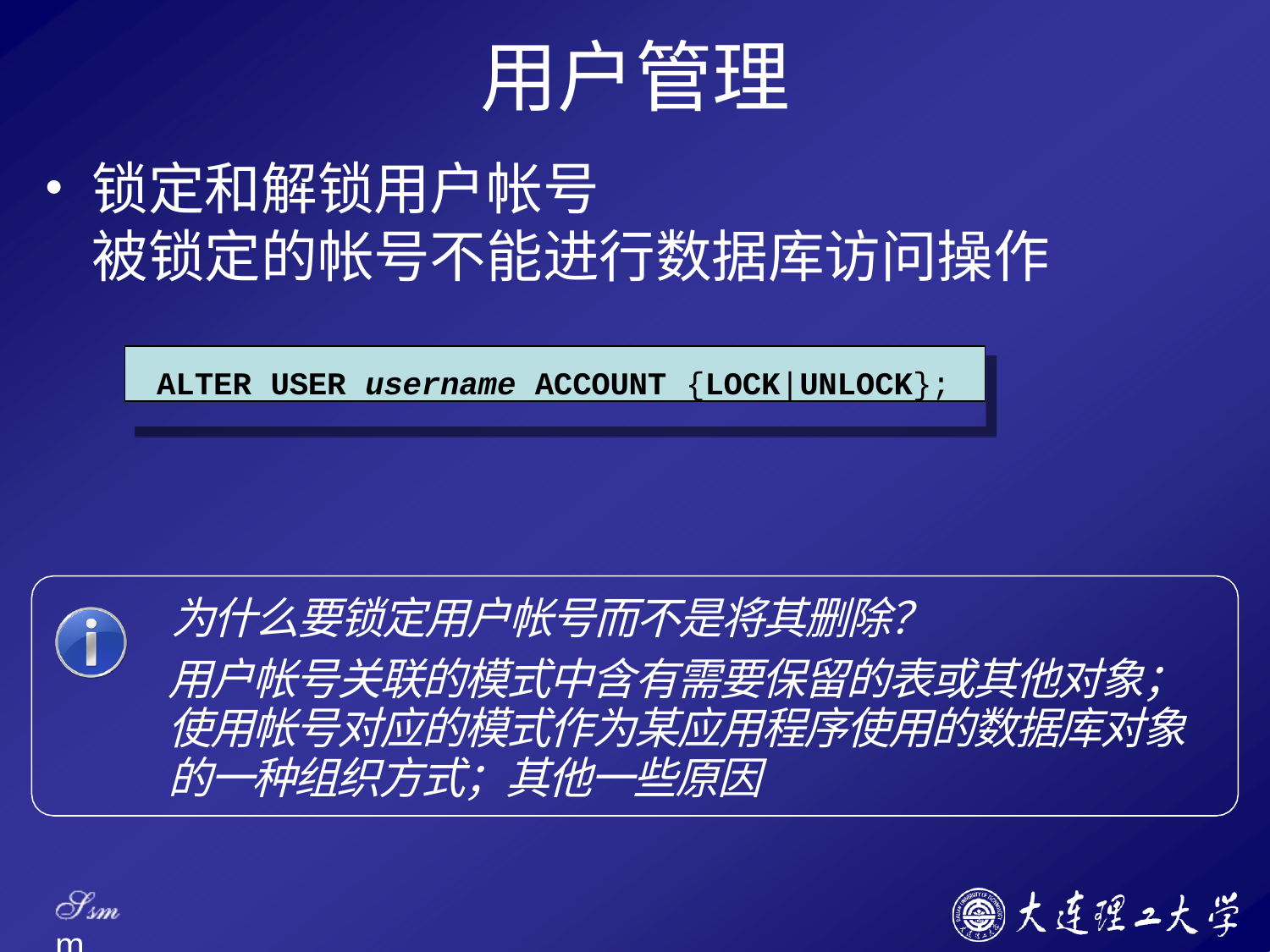

# 用户管理
锁定和解锁用户帐号
被锁定的帐号不能进行数据库访问操作
ALTER USER username ACCOUNT {LOCK|UNLOCK};

为什么要锁定用户帐号而不是将其删除？
用户帐号关联的模式中含有需要保留的表或其他对象； 使用帐号对应的模式作为某应用程序使用的数据库对象 的一种组织方式；其他一些原因

Ssm